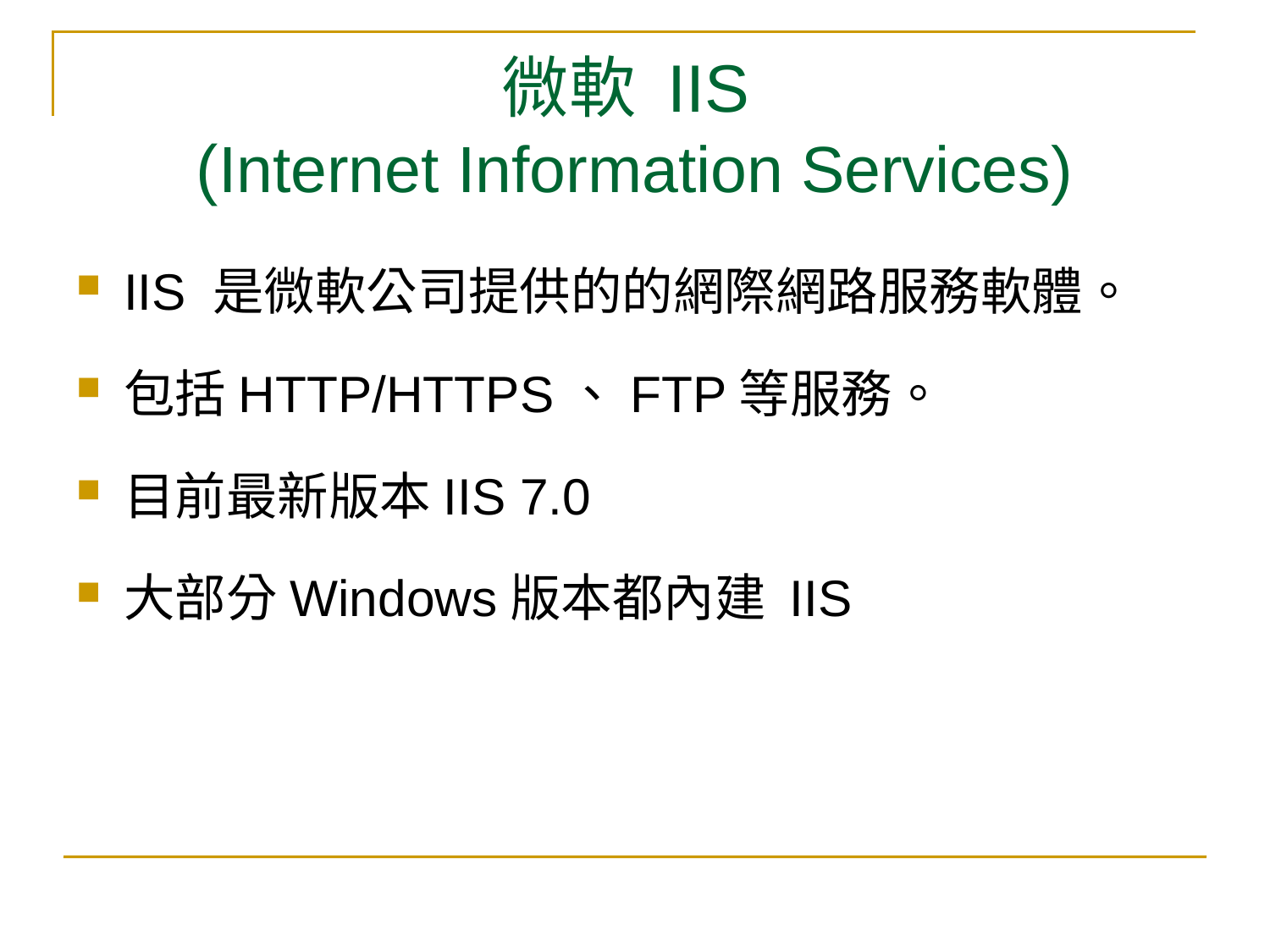

# 微軟 IIS (Internet Information Services)
IIS 是微軟公司提供的的網際網路服務軟體。
包括HTTP/HTTPS、FTP等服務。
目前最新版本IIS 7.0
大部分Windows版本都內建 IIS